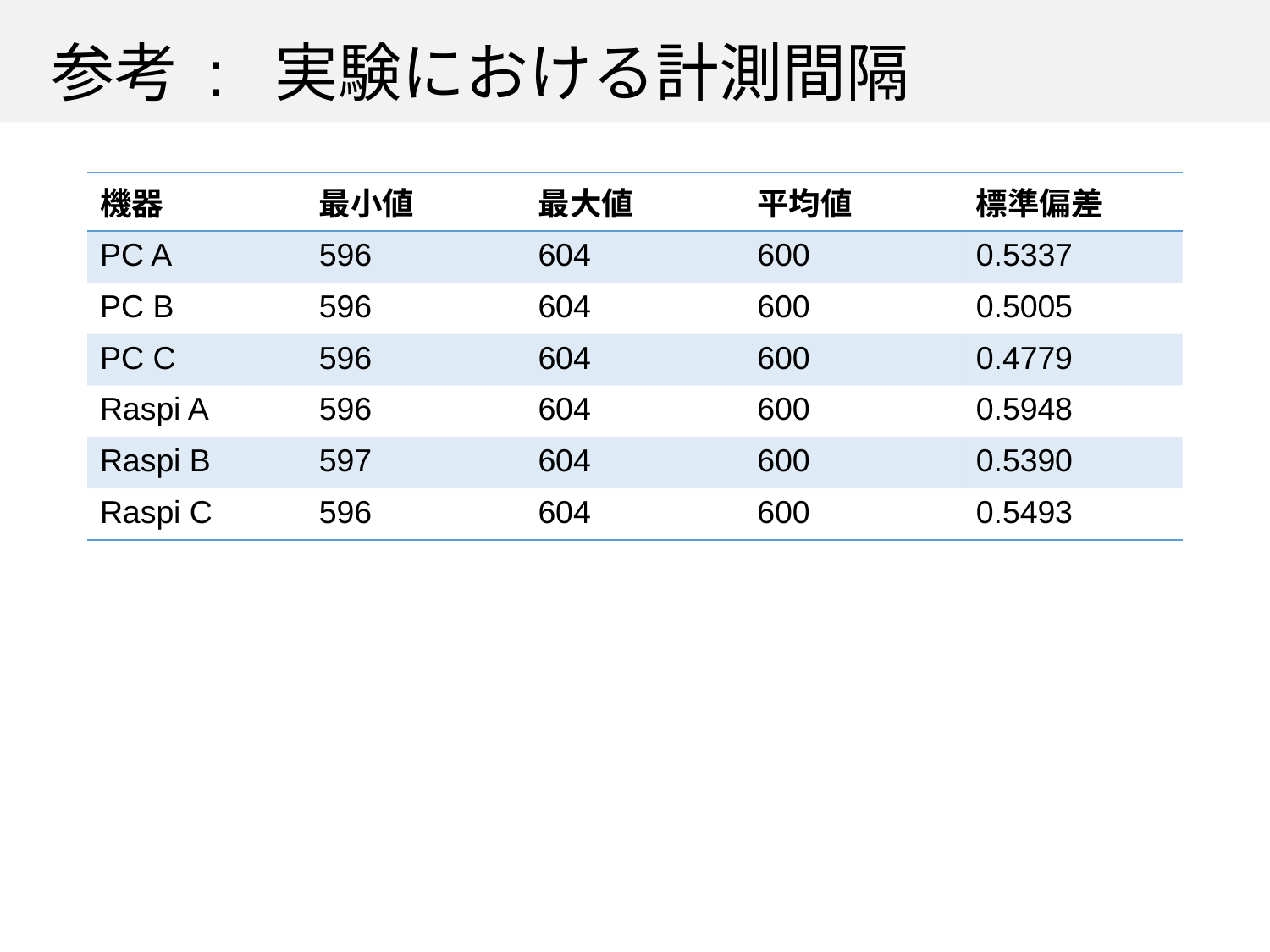

# 参考 :  実験における計測間隔
| 機器 | 最小値 | 最大値 | 平均値 | 標準偏差 |
| --- | --- | --- | --- | --- |
| PC A | 596 | 604 | 600 | 0.5337 |
| PC B | 596 | 604 | 600 | 0.5005 |
| PC C | 596 | 604 | 600 | 0.4779 |
| Raspi A | 596 | 604 | 600 | 0.5948 |
| Raspi B | 597 | 604 | 600 | 0.5390 |
| Raspi C | 596 | 604 | 600 | 0.5493 |